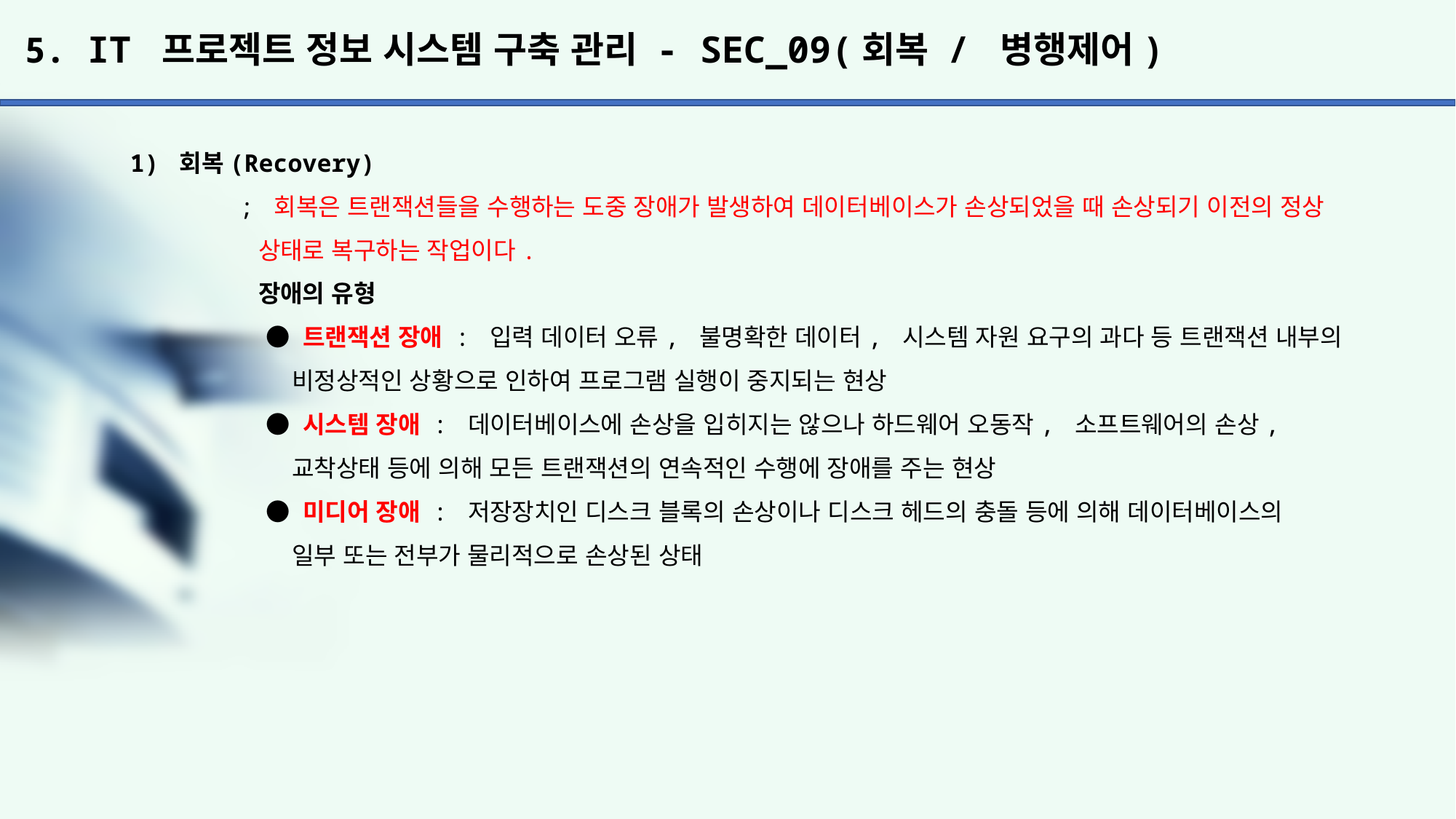

# 5. IT 프로젝트 정보 시스템 구축 관리 - SEC_09(회복 / 병행제어)
1) 회복(Recovery)
	; 회복은 트랜잭션들을 수행하는 도중 장애가 발생하여 데이터베이스가 손상되었을 때 손상되기 이전의 정상
	  상태로 복구하는 작업이다.
	  장애의 유형
	    ● 트랜잭션 장애 : 입력 데이터 오류, 불명확한 데이터, 시스템 자원 요구의 과다 등 트랜잭션 내부의
	       비정상적인 상황으로 인하여 프로그램 실행이 중지되는 현상
	    ● 시스템 장애 : 데이터베이스에 손상을 입히지는 않으나 하드웨어 오동작, 소프트웨어의 손상,
	       교착상태 등에 의해 모든 트랜잭션의 연속적인 수행에 장애를 주는 현상
	    ● 미디어 장애 : 저장장치인 디스크 블록의 손상이나 디스크 헤드의 충돌 등에 의해 데이터베이스의
	       일부 또는 전부가 물리적으로 손상된 상태